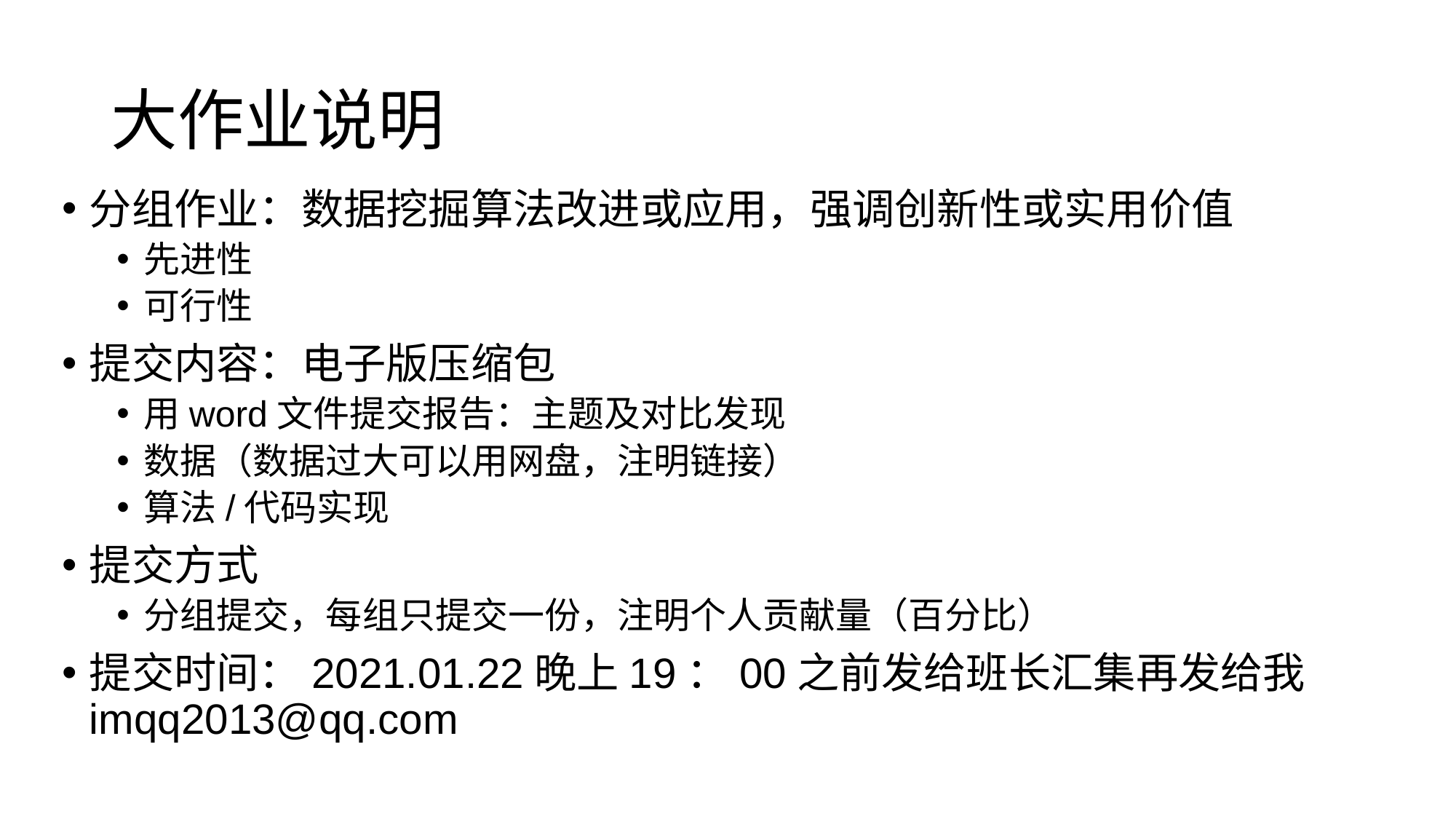

# 大作业说明
分组作业：数据挖掘算法改进或应用，强调创新性或实用价值
先进性
可行性
提交内容：电子版压缩包
用word文件提交报告：主题及对比发现
数据（数据过大可以用网盘，注明链接）
算法/代码实现
提交方式
分组提交，每组只提交一份，注明个人贡献量（百分比）
提交时间：2021.01.22晚上19：00之前发给班长汇集再发给我 imqq2013@qq.com